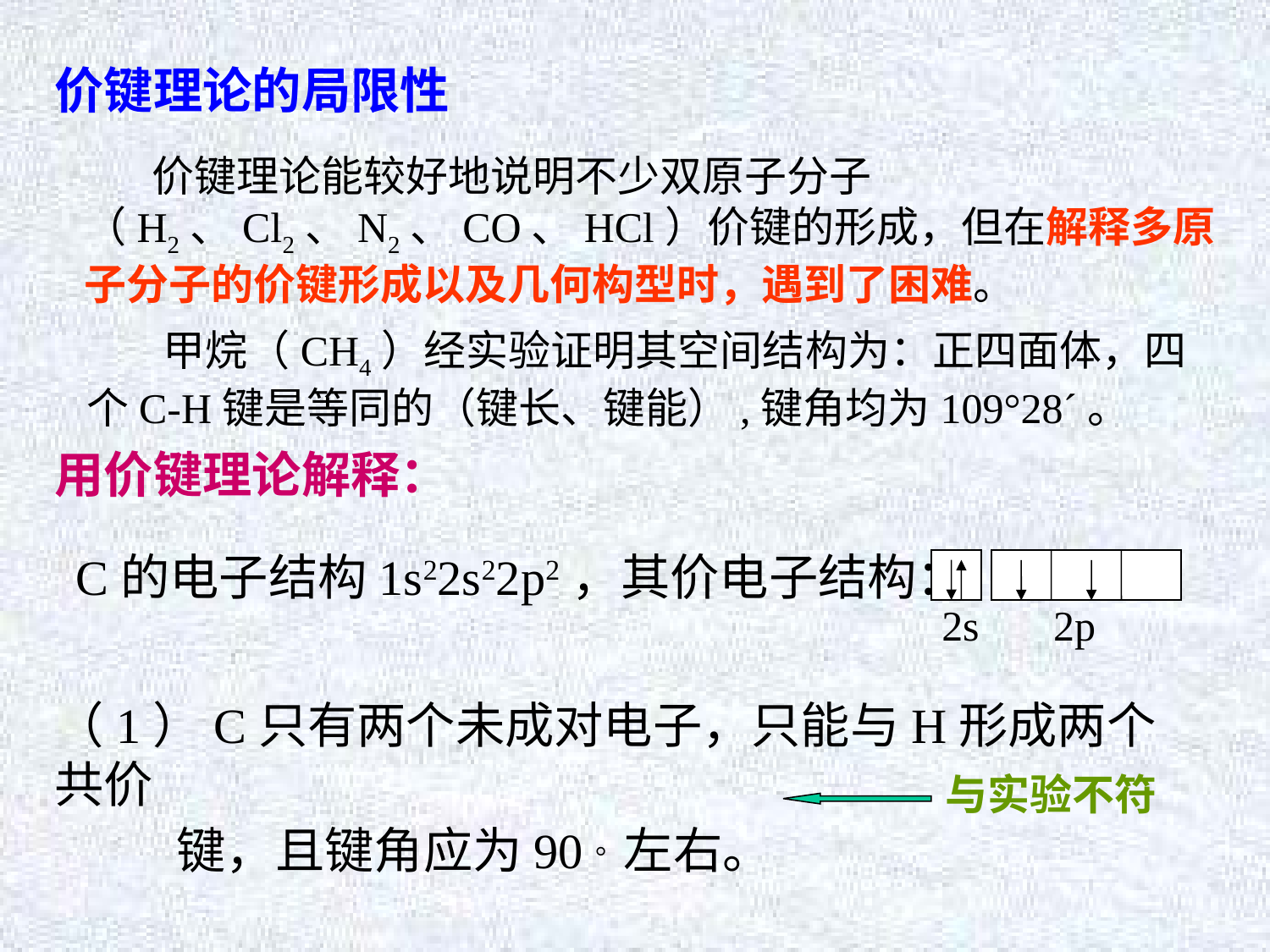

价键理论的局限性
      价键理论能较好地说明不少双原子分子（H2、Cl2、N2、CO、HCl）价键的形成，但在解释多原子分子的价键形成以及几何构型时，遇到了困难。
       甲烷（CH4）经实验证明其空间结构为：正四面体，四个C-H键是等同的（键长、键能）,键角均为109°28´。
用价键理论解释：
C的电子结构1s22s22p2，其价电子结构：

2s       2p
（1）C只有两个未成对电子，只能与H形成两个共价
          键，且键角应为90。左右。
与实验不符